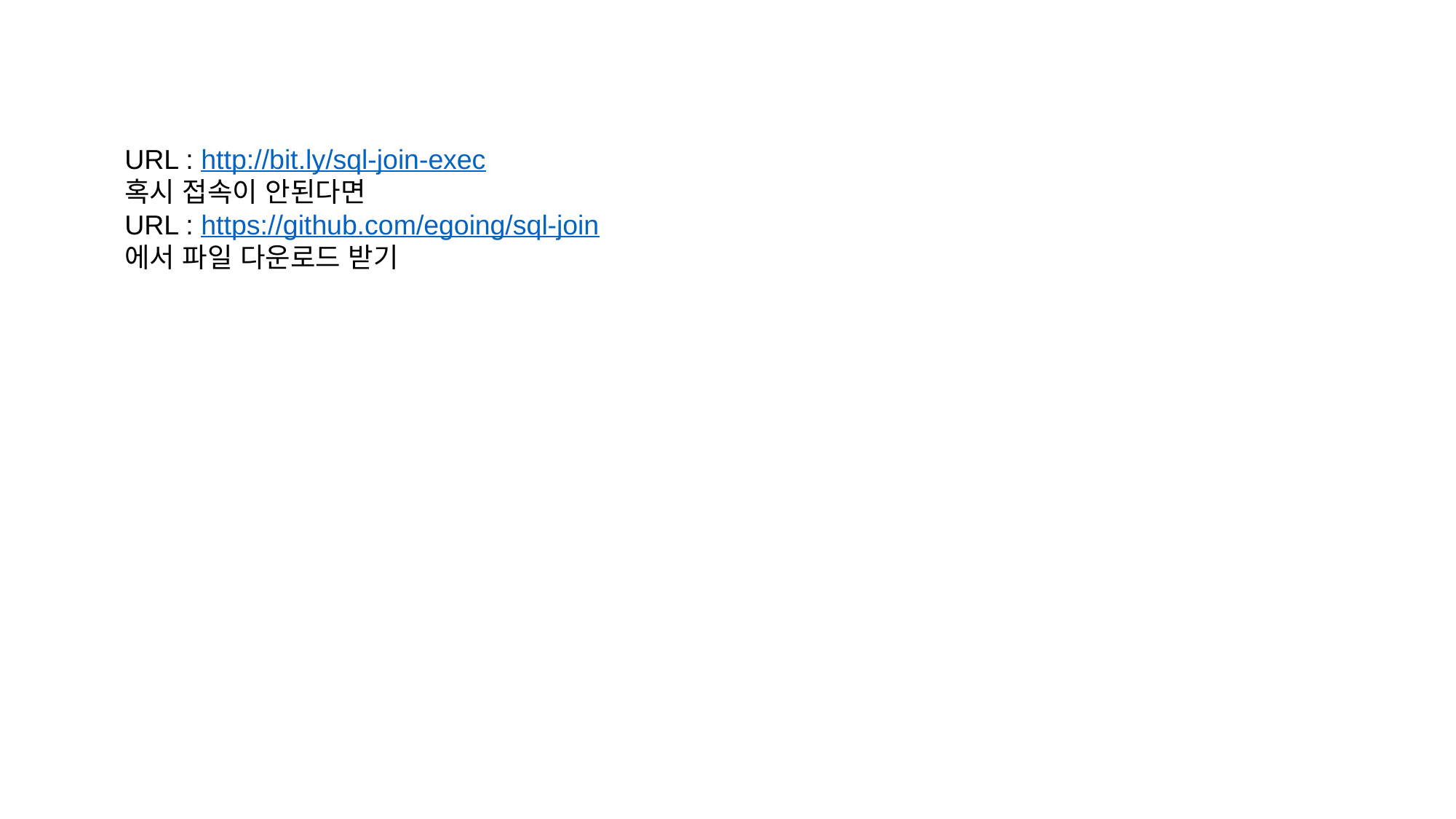

URL : http://bit.ly/sql-join-exec
혹시 접속이 안된다면
URL : https://github.com/egoing/sql-join
에서 파일 다운로드 받기